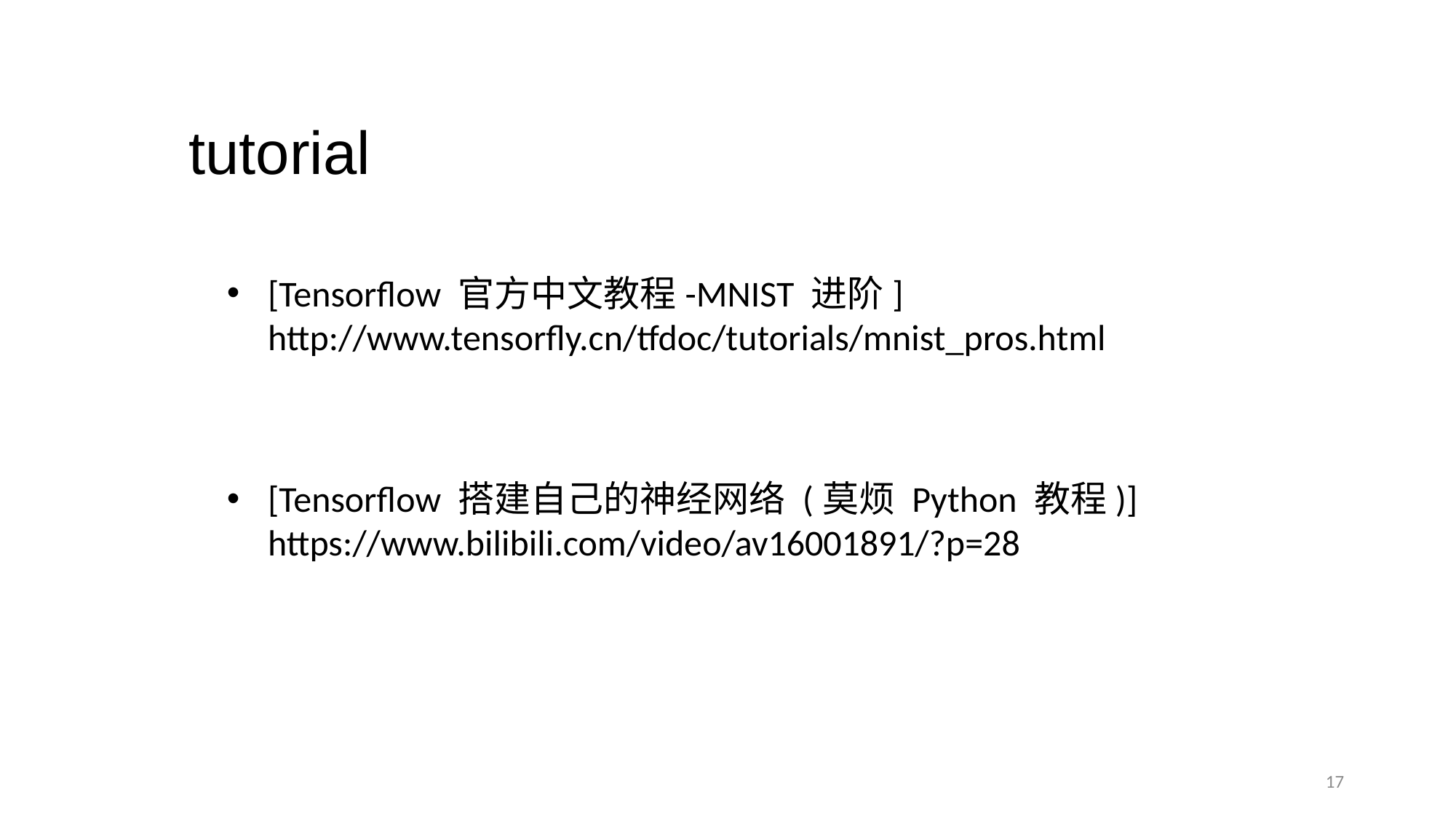

tutorial
[Tensorflow 官方中文教程-MNIST 进阶]
     http://www.tensorfly.cn/tfdoc/tutorials/mnist_pros.html
[Tensorflow 搭建自己的神经网络 (莫烦 Python 教程)]
     https://www.bilibili.com/video/av16001891/?p=28
17